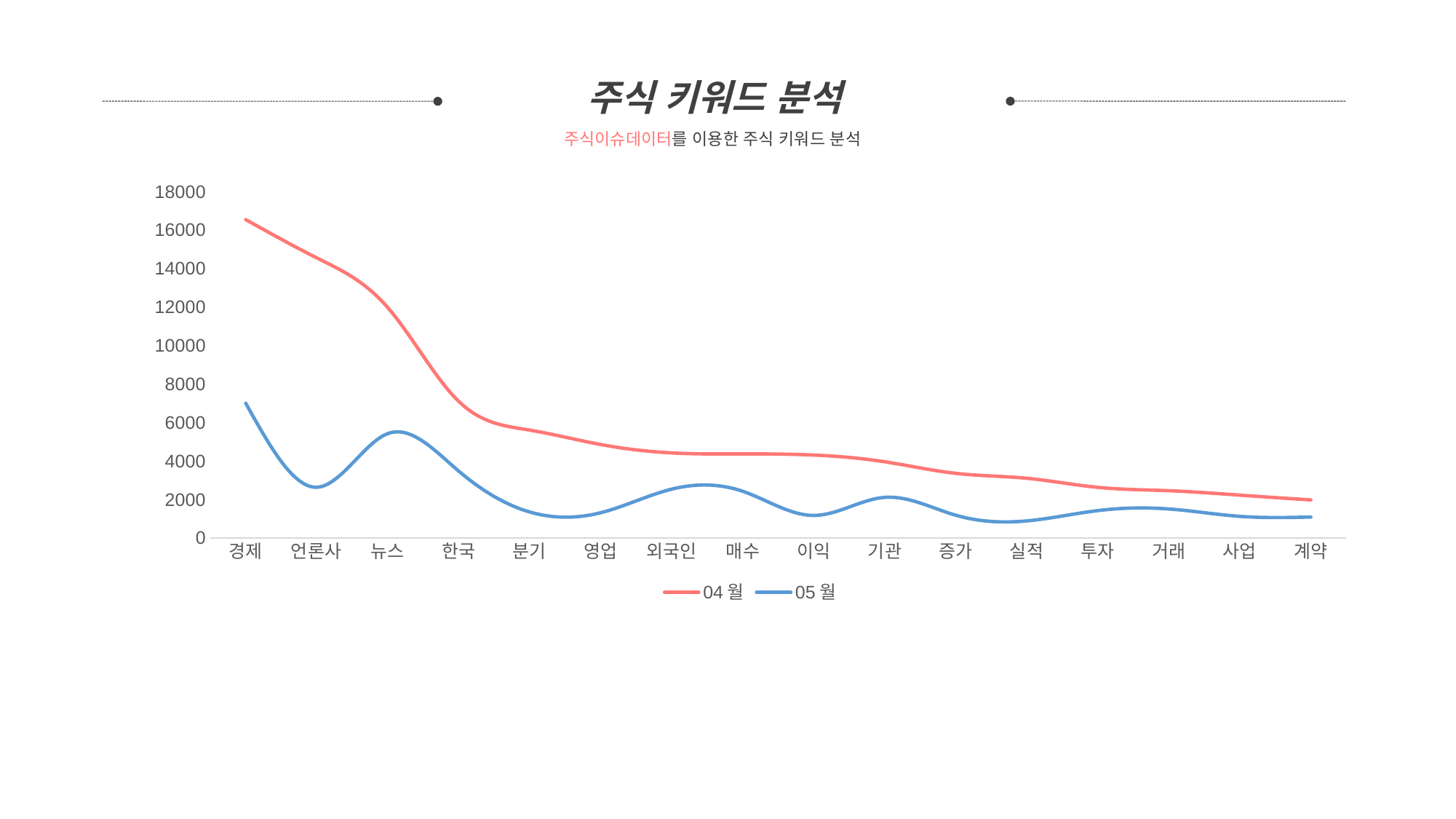

주식 키워드 분석
주식이슈데이터를 이용한 주식 키워드 분석

### Chart

| Category | 04월 | 05월 |
|---|---|---|
| 경제 | 16560.0 | 7016.0 |
| 언론사 | 14571.0 | 2640.0 |
| 뉴스 | 11989.0 | 5433.0 |
| 한국 | 7104.0 | 3480.0 |
| 분기 | 5612.0 | 1355.0 |
| 영업 | 4863.0 | 1319.0 |
| 외국인 | 4427.0 | 2545.0 |
| 매수 | 4375.0 | 2431.0 |
| 이익 | 4316.0 | 1177.0 |
| 기관 | 3966.0 | 2117.0 |
| 증가 | 3365.0 | 1187.0 |
| 실적 | 3108.0 | 893.0 |
| 투자 | 2637.0 | 1429.0 |
| 거래 | 2462.0 | 1513.0 |
| 사업 | 2232.0 | 1128.0 |
| 계약 | 1983.0 | 1093.0 |